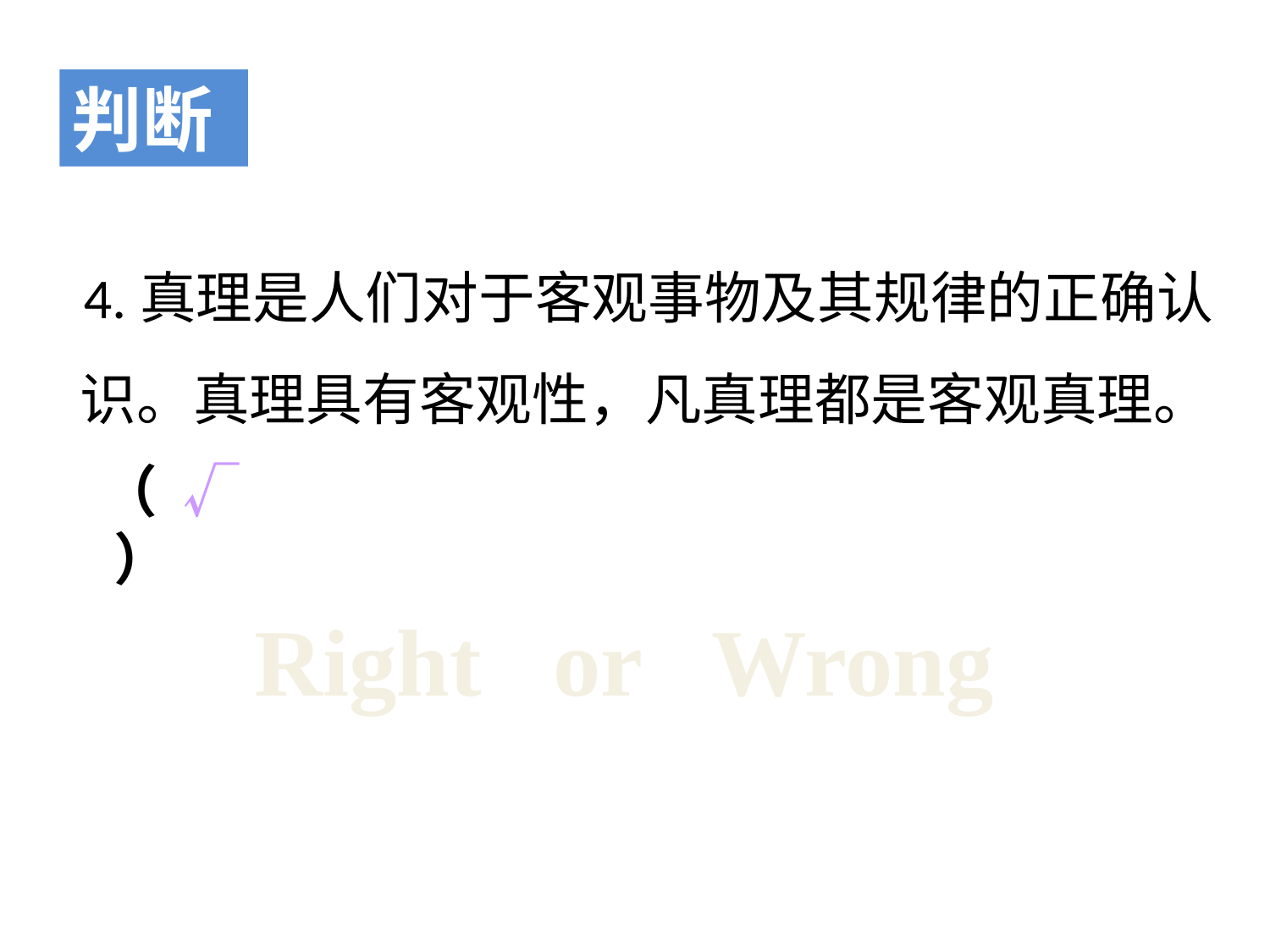

判断
    4.真理是人们对于客观事物及其规律的正确认识。真理具有客观性，凡真理都是客观真理。
（  √   ）

Right   or   Wrong